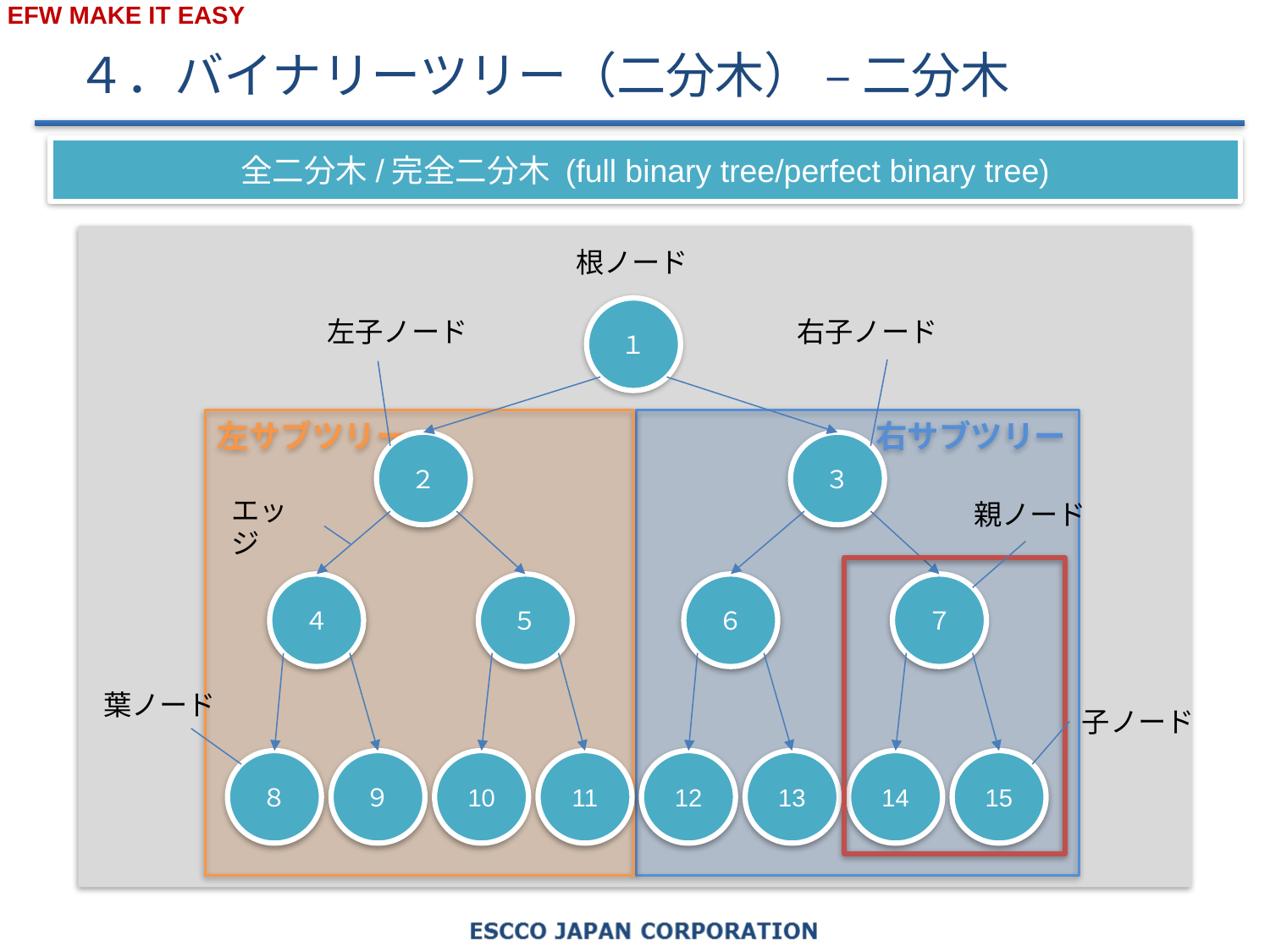

# ４．バイナリーツリー（二分木） – 二分木
全二分木/完全二分木 (full binary tree/perfect binary tree)

根ノード
１
２
３
４
５
６
７
８
９
10
11
12
13
14
15
左子ノード
右子ノード
左サブツリー
右サブツリー
エッジ
親ノード

葉ノード
子ノード